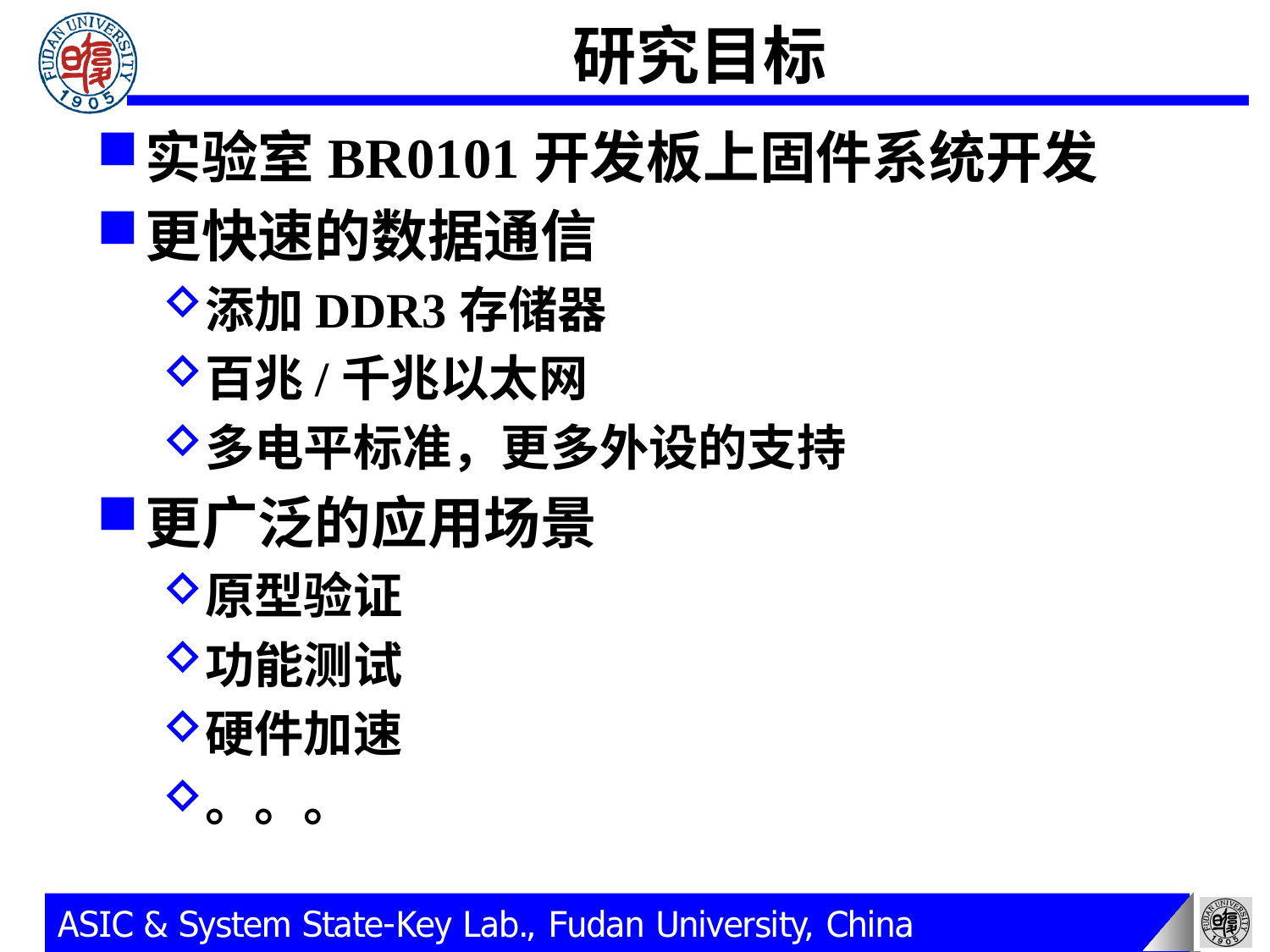

# 研究目标
实验室BR0101开发板上固件系统开发
更快速的数据通信
添加DDR3存储器
百兆/千兆以太网
多电平标准，更多外设的支持
更广泛的应用场景
原型验证
功能测试
硬件加速
。。。